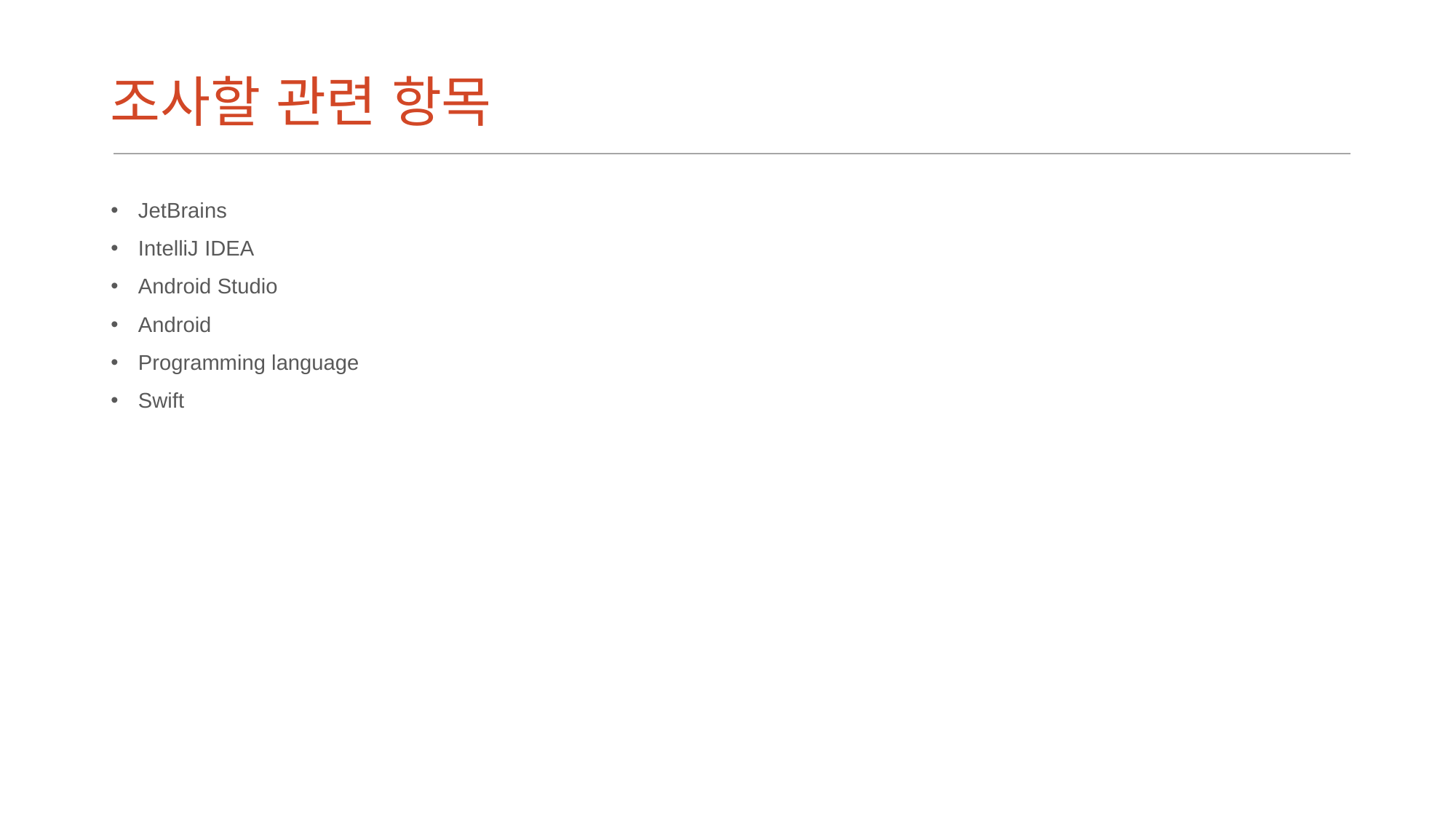

# 조사할 관련 항목
JetBrains
IntelliJ IDEA
Android Studio
Android
Programming language
Swift